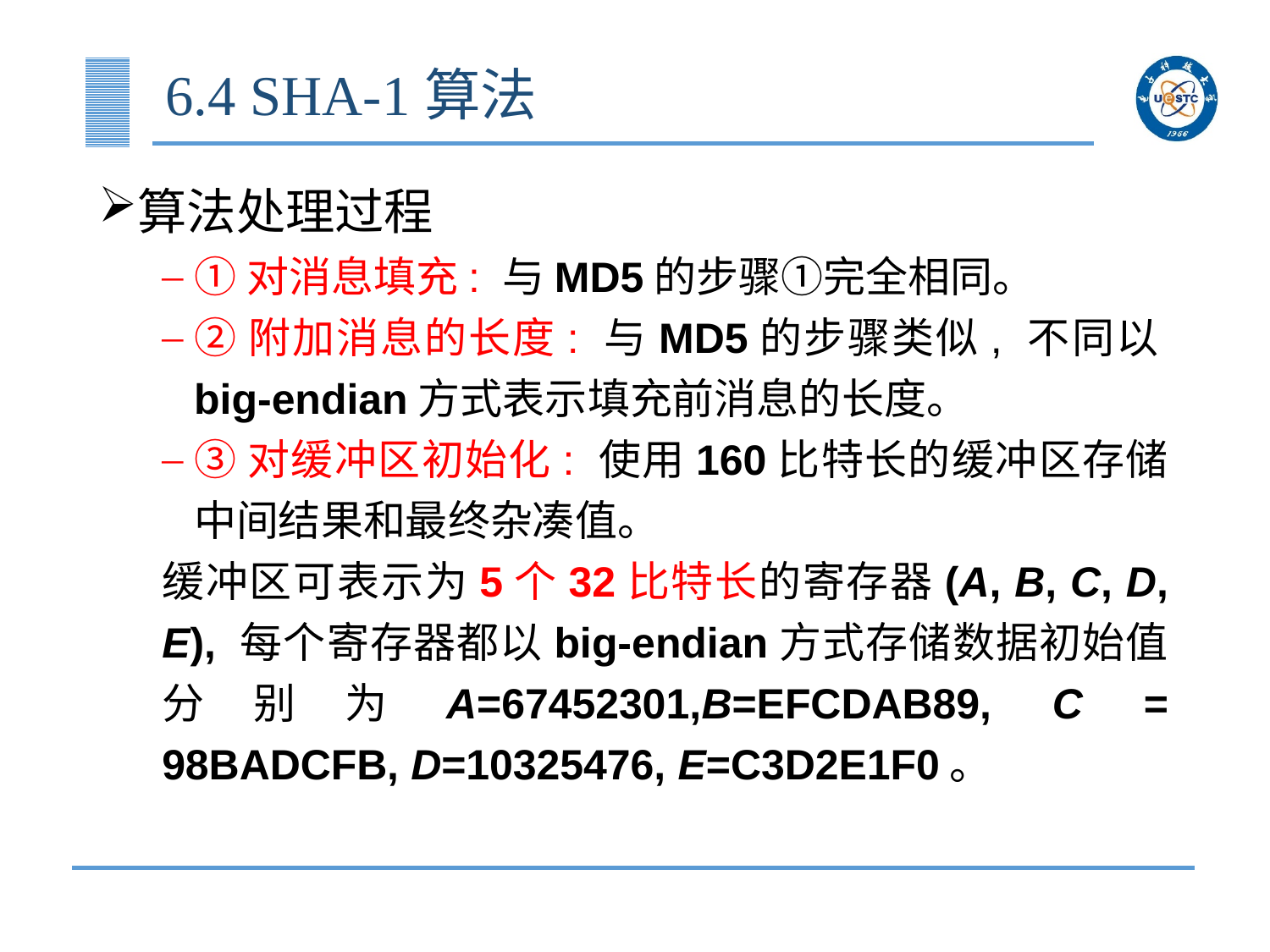

# 6.4 SHA-1算法
算法处理过程
①对消息填充: 与MD5的步骤①完全相同。
②附加消息的长度: 与MD5的步骤类似, 不同以big-endian方式表示填充前消息的长度。
③对缓冲区初始化: 使用160比特长的缓冲区存储中间结果和最终杂凑值。
缓冲区可表示为5个32比特长的寄存器(A, B, C, D, E), 每个寄存器都以big-endian方式存储数据初始值分别为A=67452301,B=EFCDAB89, C = 98BADCFB, D=10325476, E=C3D2E1F0。